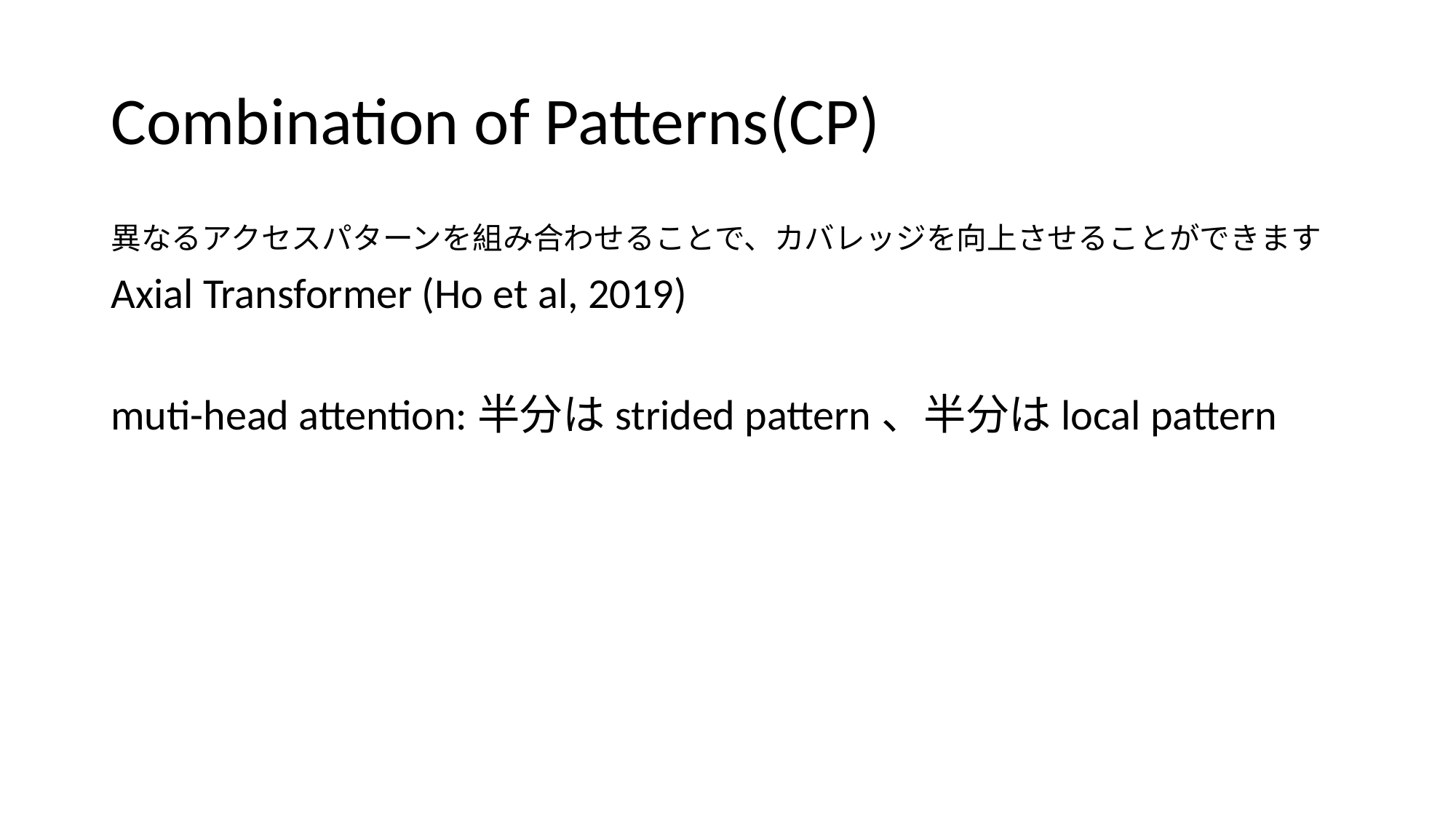

# Combination of Patterns(CP)
異なるアクセスパターンを組み合わせることで、カバレッジを向上させることができます​
Axial Transformer (Ho et al, 2019)

muti-head attention:半分はstrided pattern、半分はlocal pattern